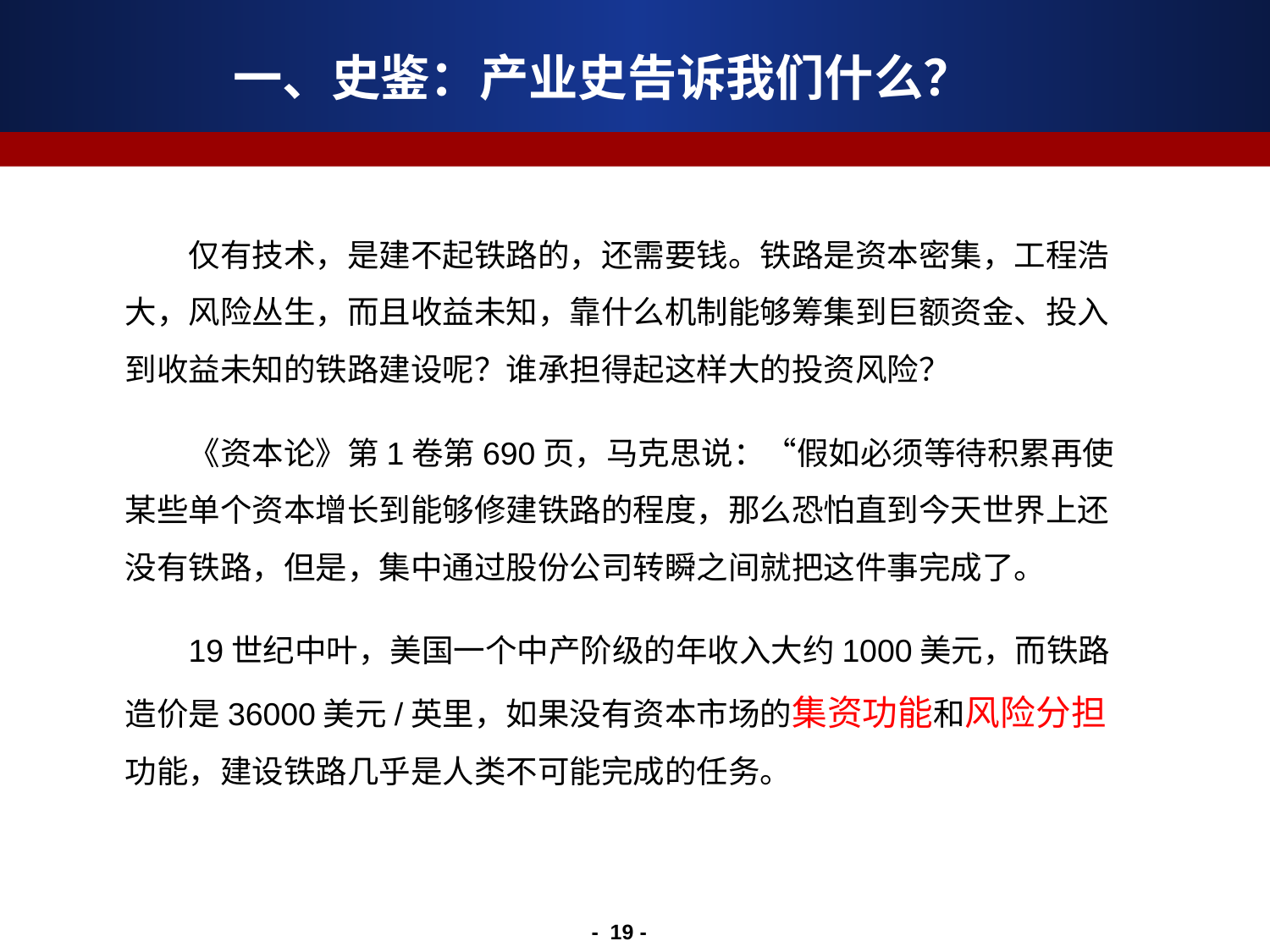

一、史鉴：产业史告诉我们什么？
仅有技术，是建不起铁路的，还需要钱。铁路是资本密集，工程浩大，风险丛生，而且收益未知，靠什么机制能够筹集到巨额资金、投入到收益未知的铁路建设呢？谁承担得起这样大的投资风险？
《资本论》第1卷第690页，马克思说：“假如必须等待积累再使某些单个资本增长到能够修建铁路的程度，那么恐怕直到今天世界上还没有铁路，但是，集中通过股份公司转瞬之间就把这件事完成了。
19世纪中叶，美国一个中产阶级的年收入大约1000美元，而铁路造价是36000美元/英里，如果没有资本市场的集资功能和风险分担功能，建设铁路几乎是人类不可能完成的任务。